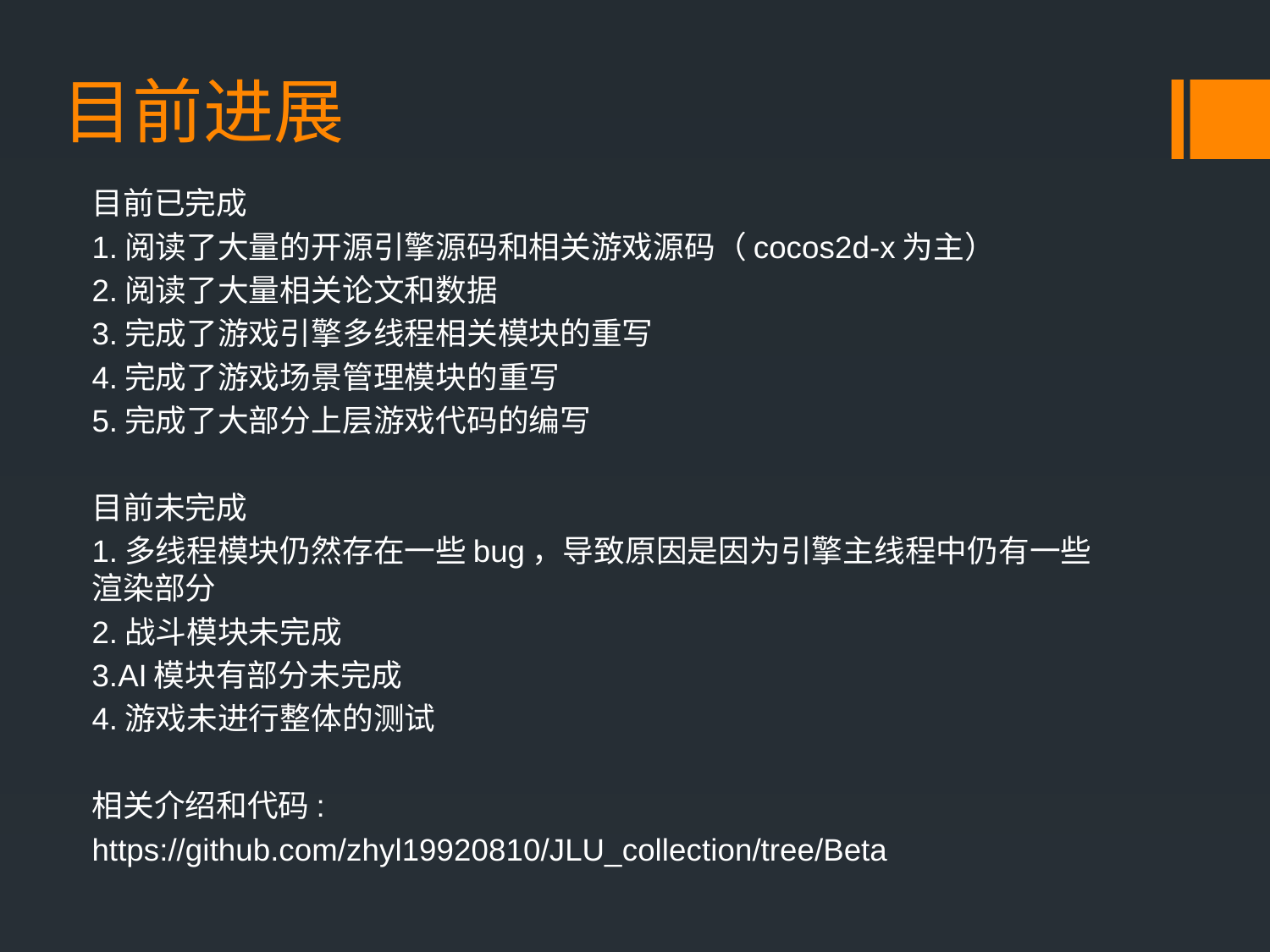

# 目前进展
目前已完成
1.阅读了大量的开源引擎源码和相关游戏源码（cocos2d-x为主）
2.阅读了大量相关论文和数据
3.完成了游戏引擎多线程相关模块的重写
4.完成了游戏场景管理模块的重写
5.完成了大部分上层游戏代码的编写

目前未完成
1.多线程模块仍然存在一些bug，导致原因是因为引擎主线程中仍有一些渲染部分
2.战斗模块未完成
3.AI模块有部分未完成
4.游戏未进行整体的测试

相关介绍和代码:
https://github.com/zhyl19920810/JLU_collection/tree/Beta